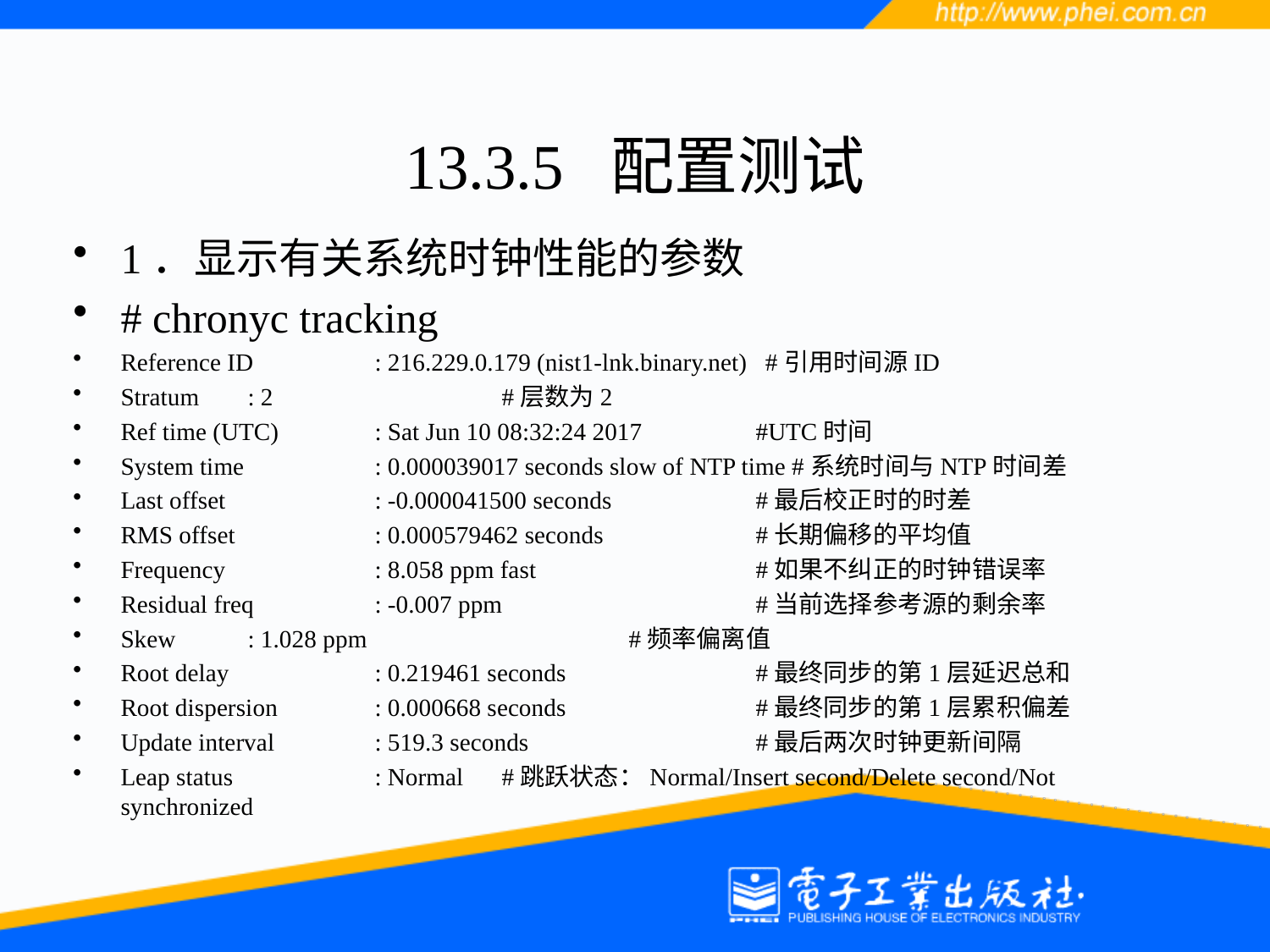

# 13.3.5  配置测试
1．显示有关系统时钟性能的参数
# chronyc tracking
Reference ID   	: 216.229.0.179 (nist1-lnk.binary.net)   #引用时间源ID
Stratum       	: 2                                   	#层数为2
Ref time (UTC)	: Sat Jun 10 08:32:24 2017               	#UTC时间
System time   	: 0.000039017 seconds slow of NTP time #系统时间与NTP时间差
Last offset     	: -0.000041500 seconds                 	#最后校正时的时差
RMS offset    	: 0.000579462 seconds                  	#长期偏移的平均值
Frequency     	: 8.058 ppm fast                        	#如果不纠正的时钟错误率
Residual freq   	: -0.007 ppm                          	#当前选择参考源的剩余率
Skew         	: 1.028 ppm                           	#频率偏离值
Root delay    	: 0.219461 seconds                     	#最终同步的第1层延迟总和
Root dispersion 	: 0.000668 seconds                     	#最终同步的第1层累积偏差
Update interval 	: 519.3 seconds                     	#最后两次时钟更新间隔
Leap status    	: Normal 	#跳跃状态：Normal/Insert second/Delete second/Not synchronized